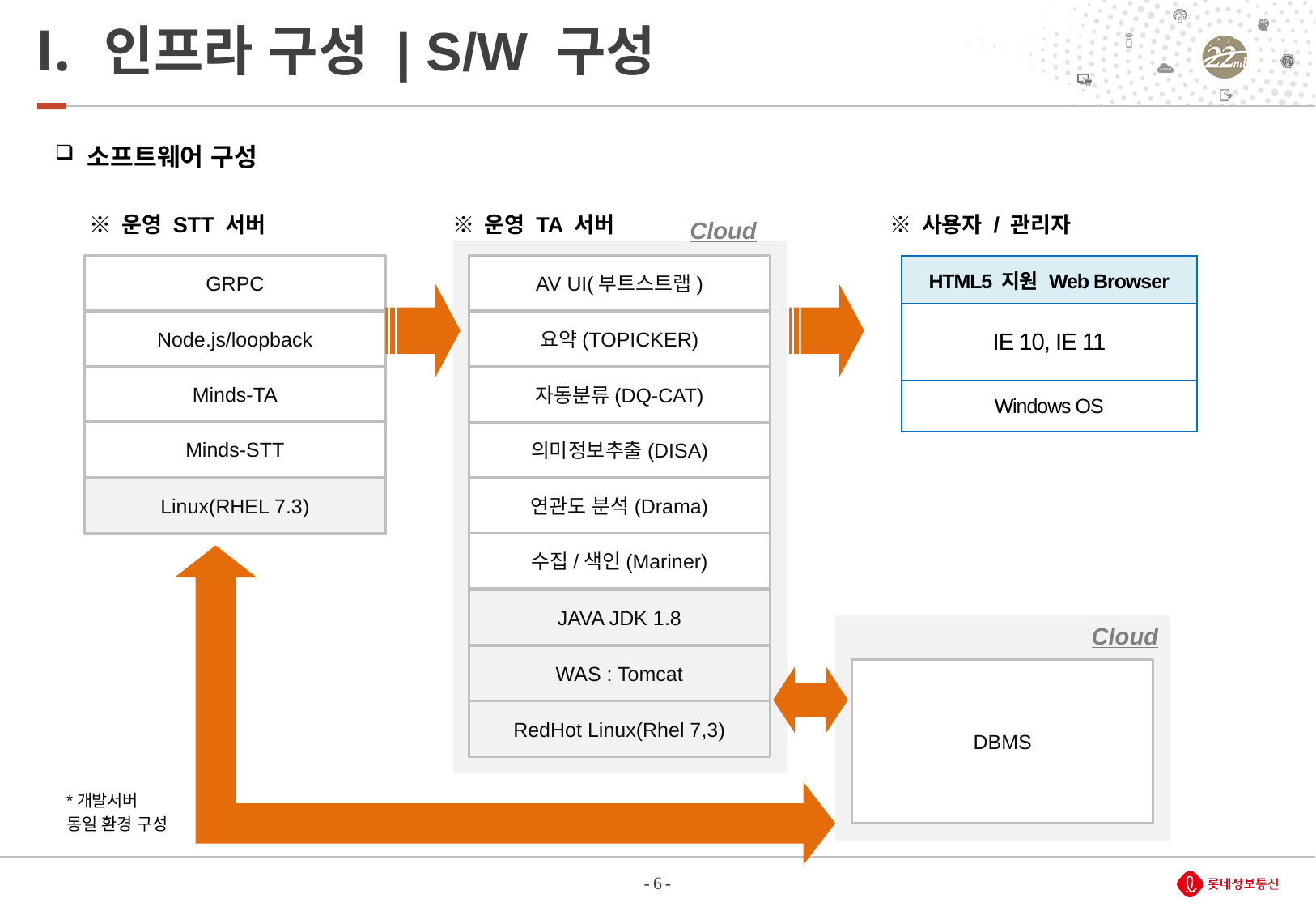

# 인프라 구성 | S/W 구성
 소프트웨어 구성
※ 운영 STT 서버
※ 운영 TA 서버
※ 사용자 / 관리자
Cloud

GRPC
AV UI(부트스트랩)
| HTML5 지원 Web Browser |
| --- |
| IE 10, IE 11 |
| Windows OS |

Node.js/loopback
요약(TOPICKER)
Minds-TA
자동분류(DQ-CAT)

Minds-STT
의미정보추출(DISA)

연관도 분석(Drama)
Linux(RHEL 7.3)
수집/색인(Mariner)
JAVA JDK 1.8

Cloud
WAS : Tomcat
DBMS

RedHot Linux(Rhel 7,3)
*개발서버
동일 환경 구성
- 6 -